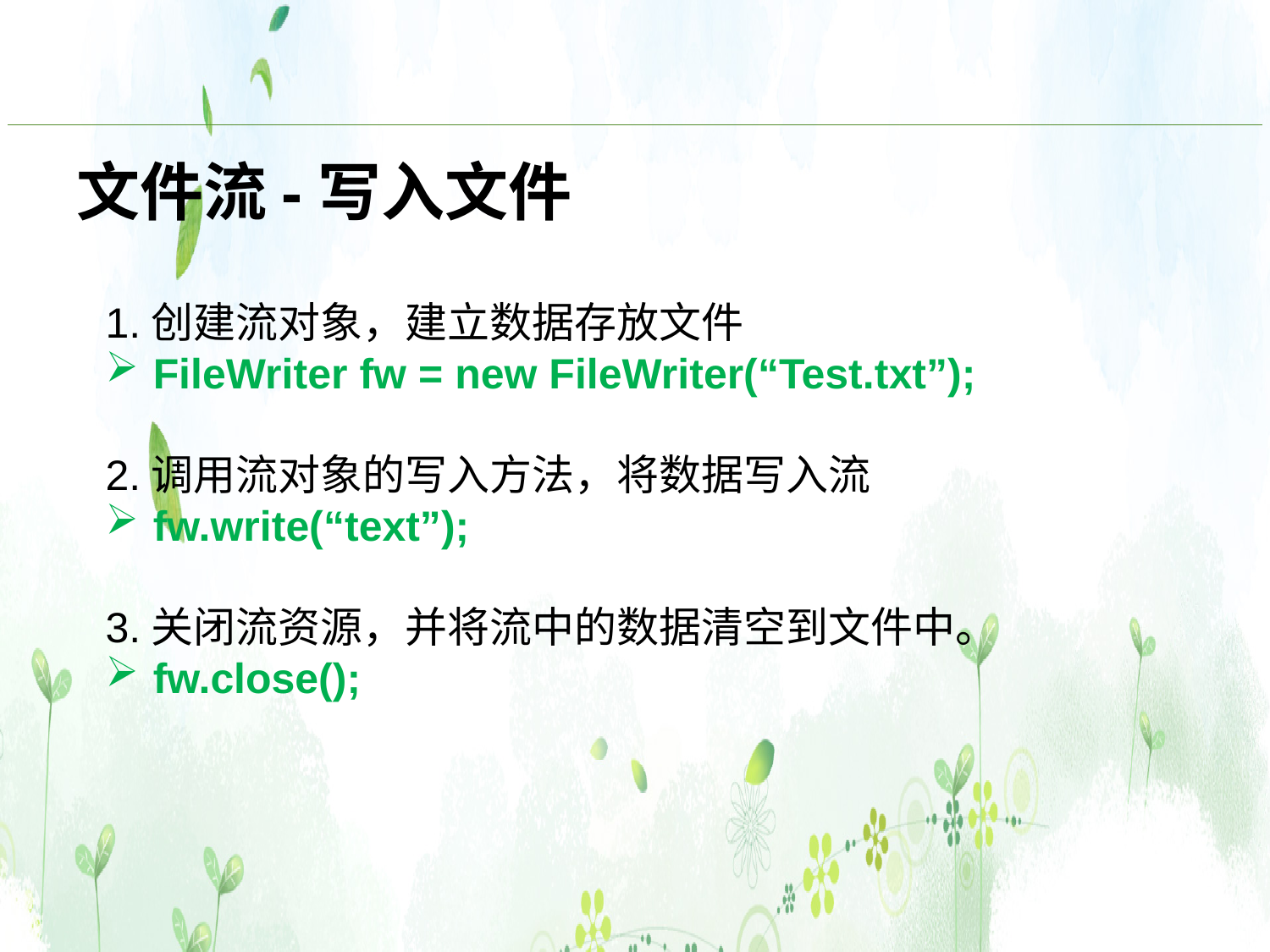

文件流-写入文件
1.创建流对象，建立数据存放文件
FileWriter fw = new FileWriter(“Test.txt”);

2.调用流对象的写入方法，将数据写入流
fw.write(“text”);

3.关闭流资源，并将流中的数据清空到文件中。
fw.close();